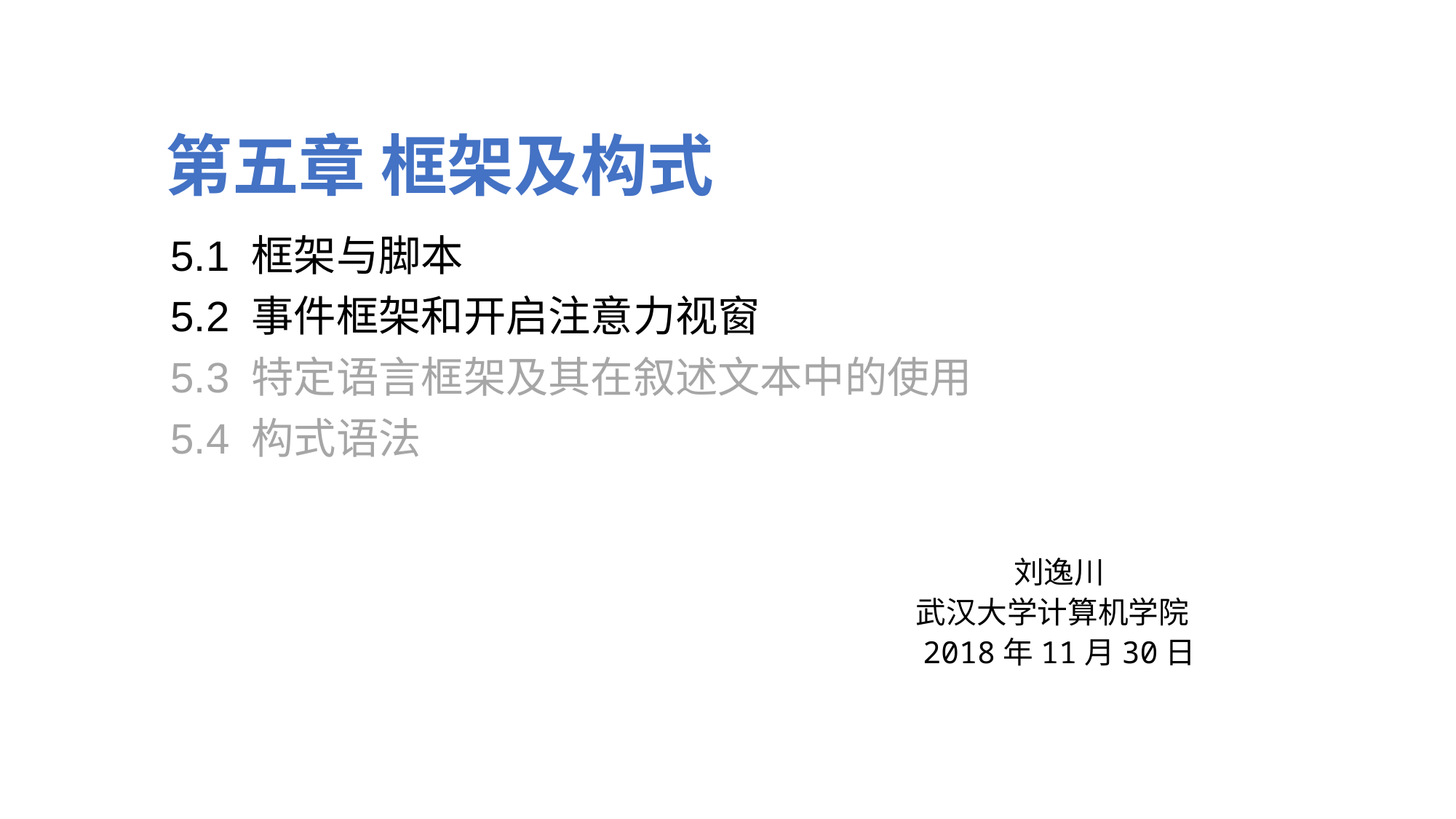

# 第五章 框架及构式
5.1 框架与脚本
5.2 事件框架和开启注意力视窗
5.3 特定语言框架及其在叙述文本中的使用
5.4 构式语法
刘逸川
武汉大学计算机学院
2018年11月30日